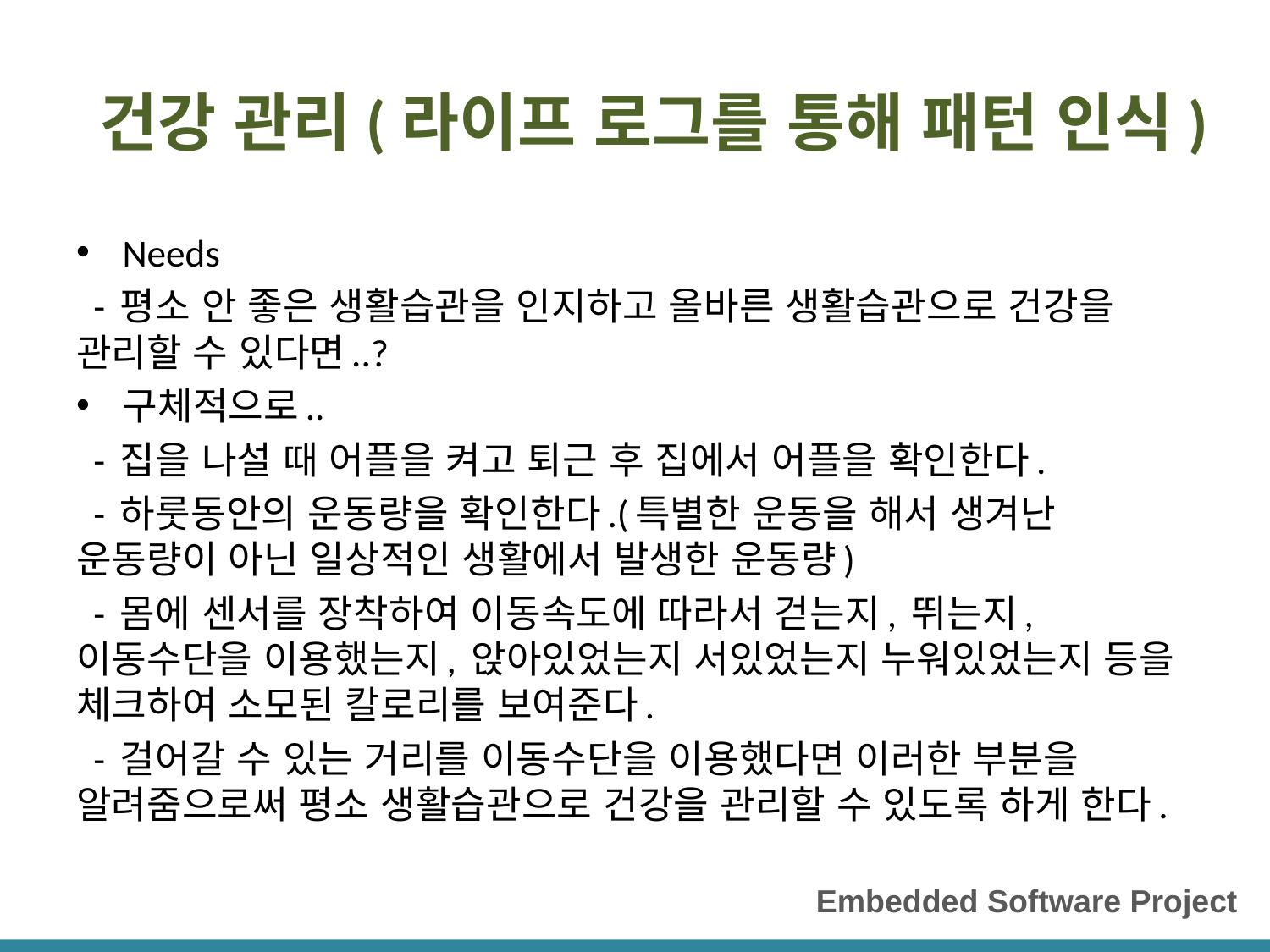

건강 관리(라이프 로그를 통해 패턴 인식)
Needs
  - 평소 안 좋은 생활습관을 인지하고 올바른 생활습관으로 건강을 관리할 수 있다면..?
구체적으로..
  - 집을 나설 때 어플을 켜고 퇴근 후 집에서 어플을 확인한다.
  - 하룻동안의 운동량을 확인한다.(특별한 운동을 해서 생겨난 운동량이 아닌 일상적인 생활에서 발생한 운동량)
  - 몸에 센서를 장착하여 이동속도에 따라서 걷는지, 뛰는지, 이동수단을 이용했는지, 앉아있었는지 서있었는지 누워있었는지 등을 체크하여 소모된 칼로리를 보여준다.
  - 걸어갈 수 있는 거리를 이동수단을 이용했다면 이러한 부분을 알려줌으로써 평소 생활습관으로 건강을 관리할 수 있도록 하게 한다.
          Embedded Software Project